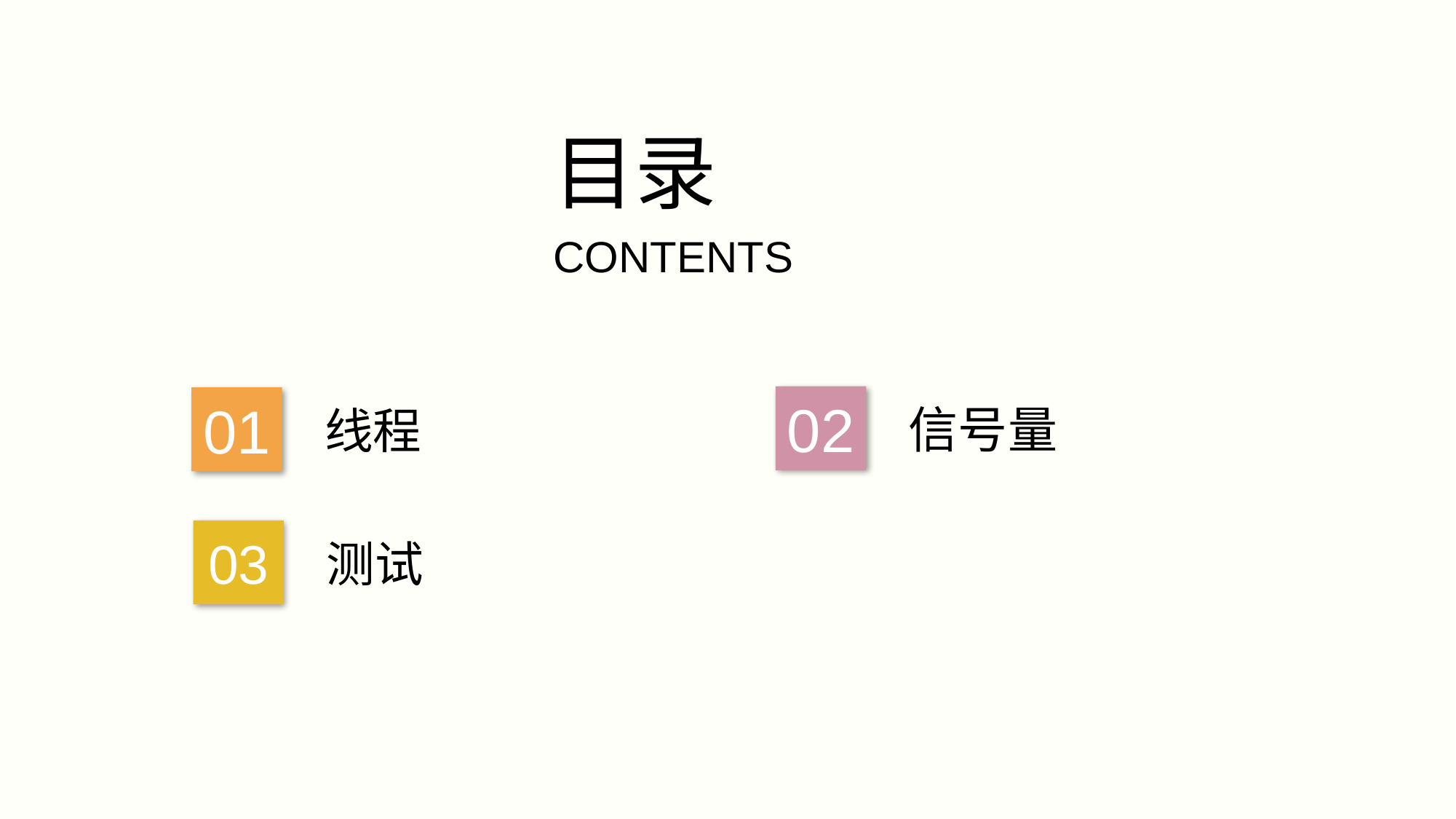

目录
CONTENTS
02
01
信号量
线程
03
测试